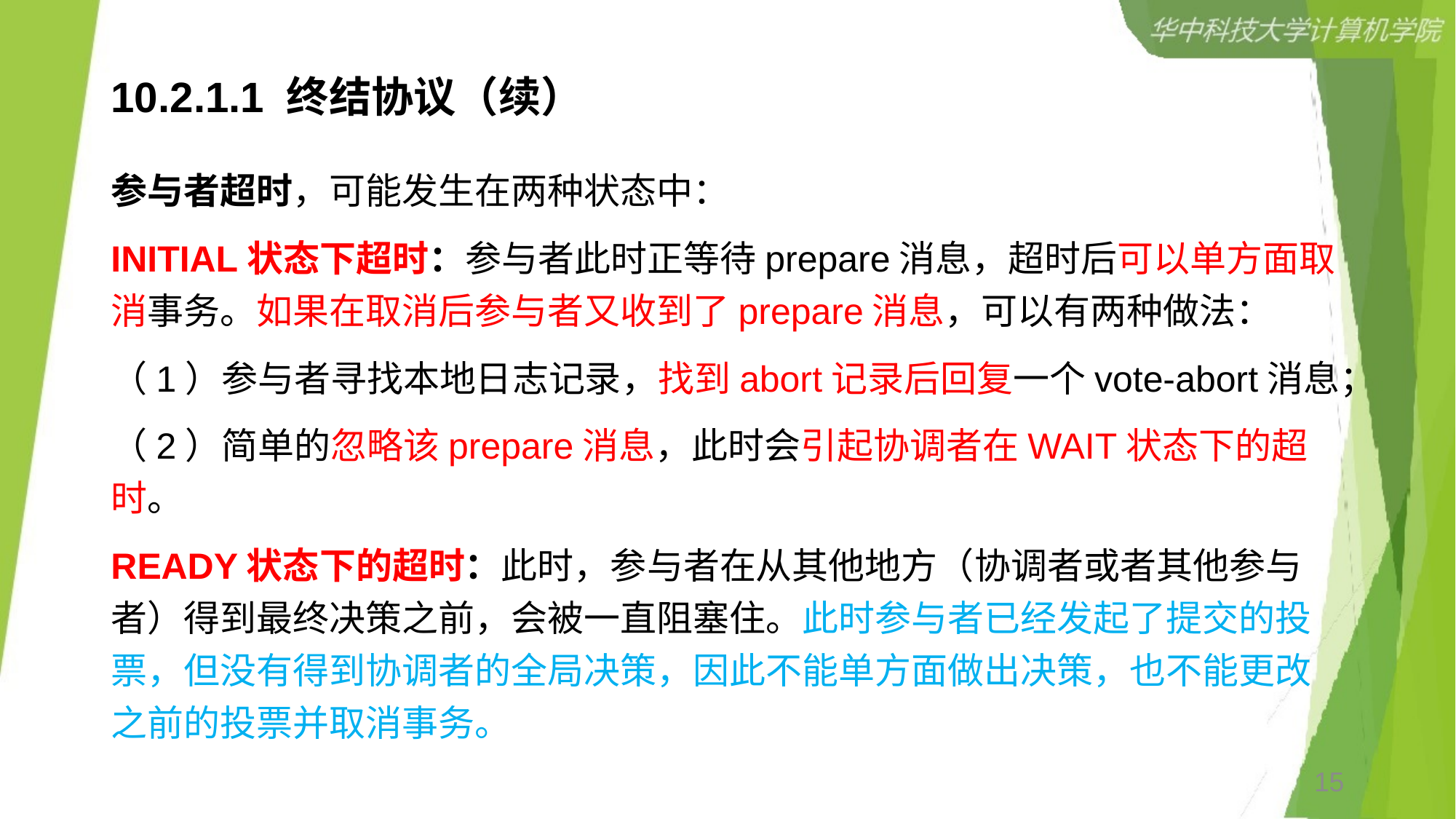

# 10.2.1.1 终结协议（续）
参与者超时，可能发生在两种状态中：
INITIAL状态下超时：参与者此时正等待prepare消息，超时后可以单方面取消事务。如果在取消后参与者又收到了prepare消息，可以有两种做法：
（1）参与者寻找本地日志记录，找到abort记录后回复一个vote-abort消息；
（2）简单的忽略该prepare消息，此时会引起协调者在WAIT状态下的超时。
READY状态下的超时：此时，参与者在从其他地方（协调者或者其他参与者）得到最终决策之前，会被一直阻塞住。此时参与者已经发起了提交的投票，但没有得到协调者的全局决策，因此不能单方面做出决策，也不能更改之前的投票并取消事务。
15